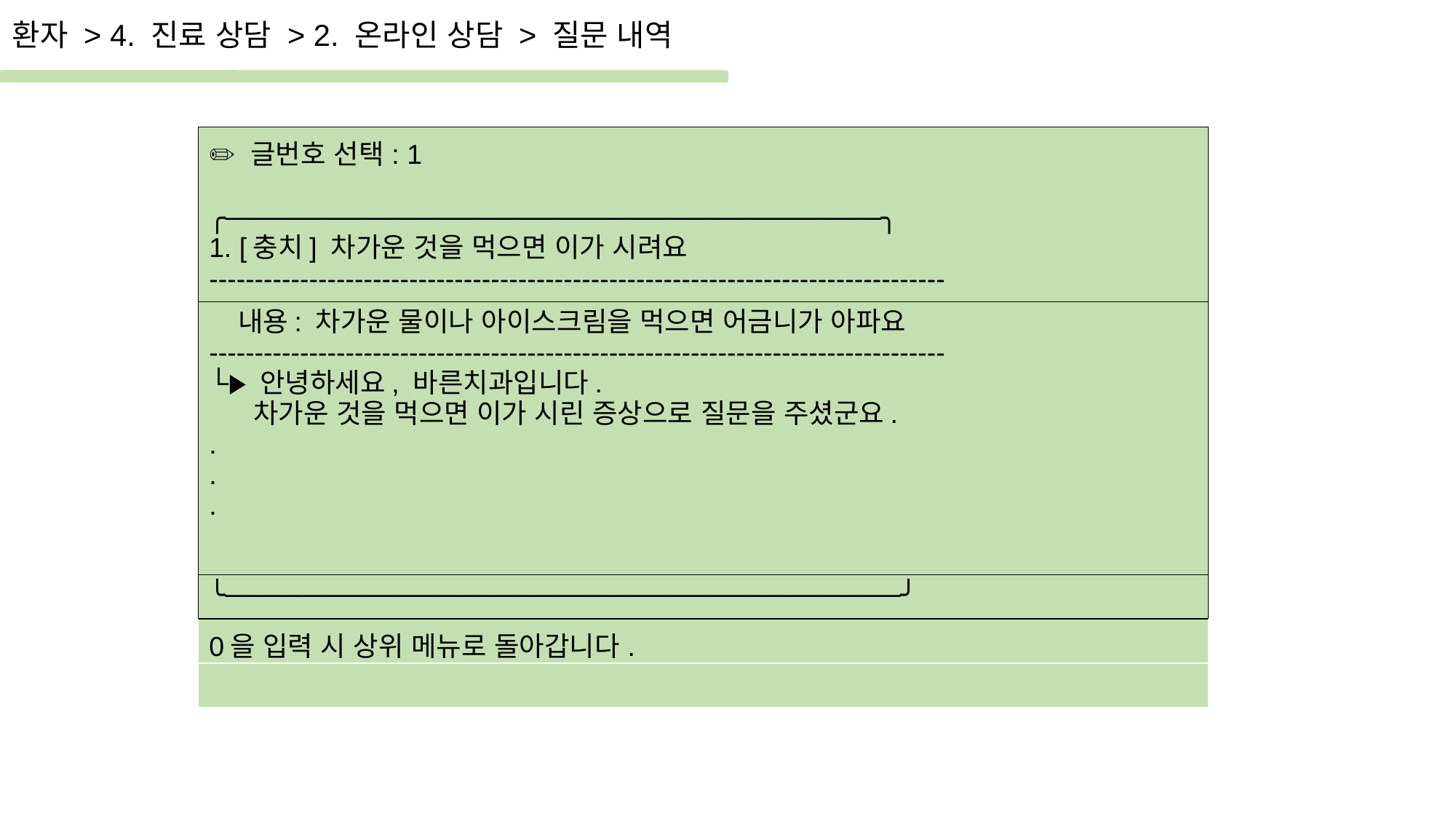

환자 > 4. 진료 상담 > 2. 온라인 상담 > 질문 내역

| ✏ 글번호 선택: 1 ╭──────────────────────────────────╮ 1. [충치] 차가운 것을 먹으면 이가 시려요 --------------------------------------------------------------------------------- |
| --- |
| 내용: 차가운 물이나 아이스크림을 먹으면 어금니가 아파요 --------------------------------------------------------------------------------- └▶ 안녕하세요, 바른치과입니다. 차가운 것을 먹으면 이가 시린 증상으로 질문을 주셨군요. . . . |
| ╰───────────────────────────────────╯ |
| 0을 입력 시 상위 메뉴로 돌아갑니다. |
|  |